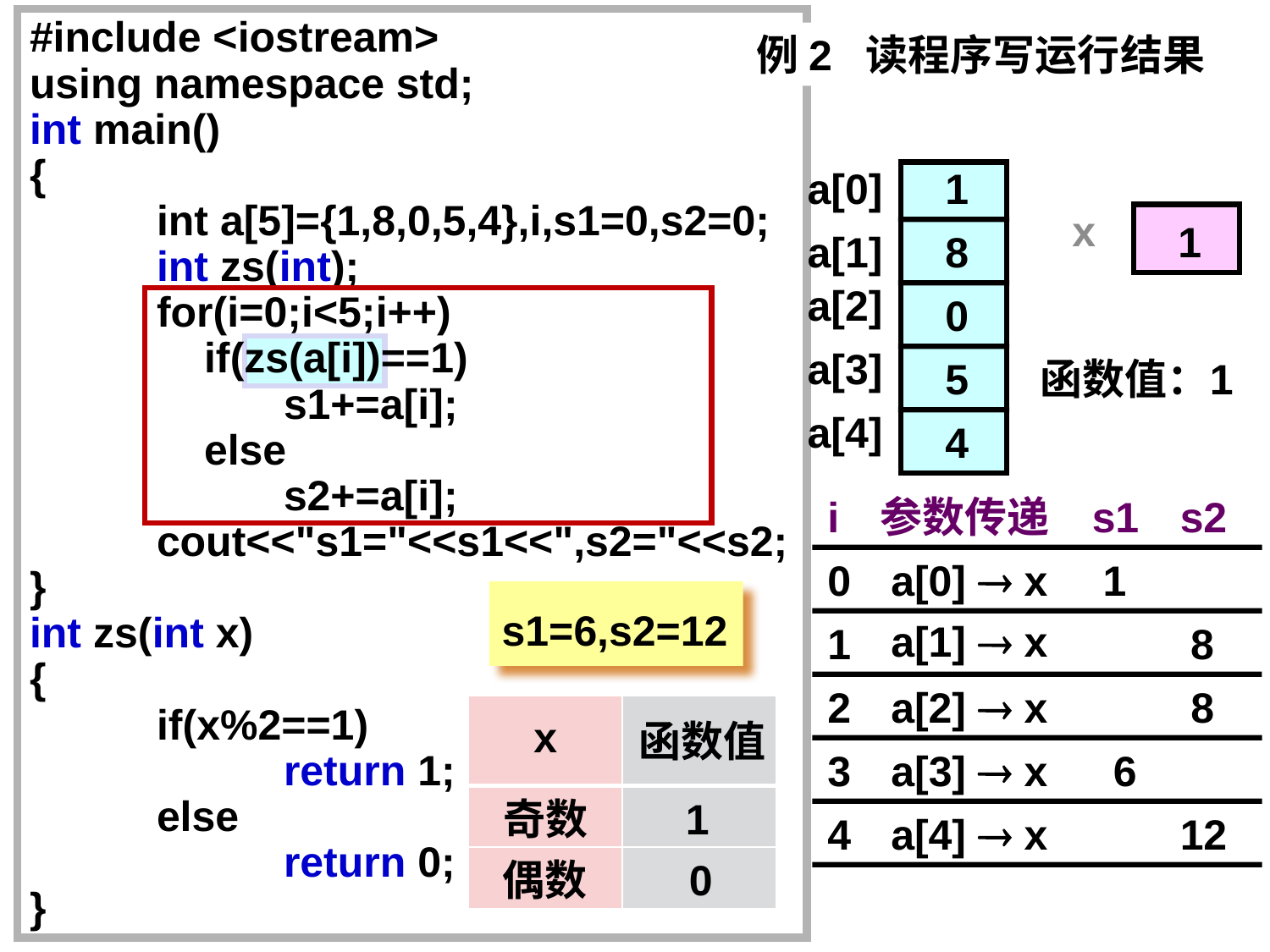

#include <iostream>
using namespace std;
int main()
{
	int a[5]={1,8,0,5,4},i,s1=0,s2=0;
	int zs(int);
	for(i=0;i<5;i++)
	    if(zs(a[i])==1)
		s1+=a[i];
	    else
		s2+=a[i];
	cout<<"s1="<<s1<<",s2="<<s2;
}
int zs(int x)
{
	if(x%2==1)
		return 1;
	else
		return 0;
}
例2  读程序写运行结果
a[0]
1

x

1
a[1]

8
a[2]

0

a[3]

5
函数值：
1
a[4]

4
i
参数传递
s1
s2

0
a[0] → x
1

s1=6,s2=12
a[1] → x

1
8
2

a[2] → x
8
|  |  |
| --- | --- |
|  |  |
|  |  |
 x
 函数值
3

a[3] → x
6
奇数
1
4

a[4] → x
12
偶数
0